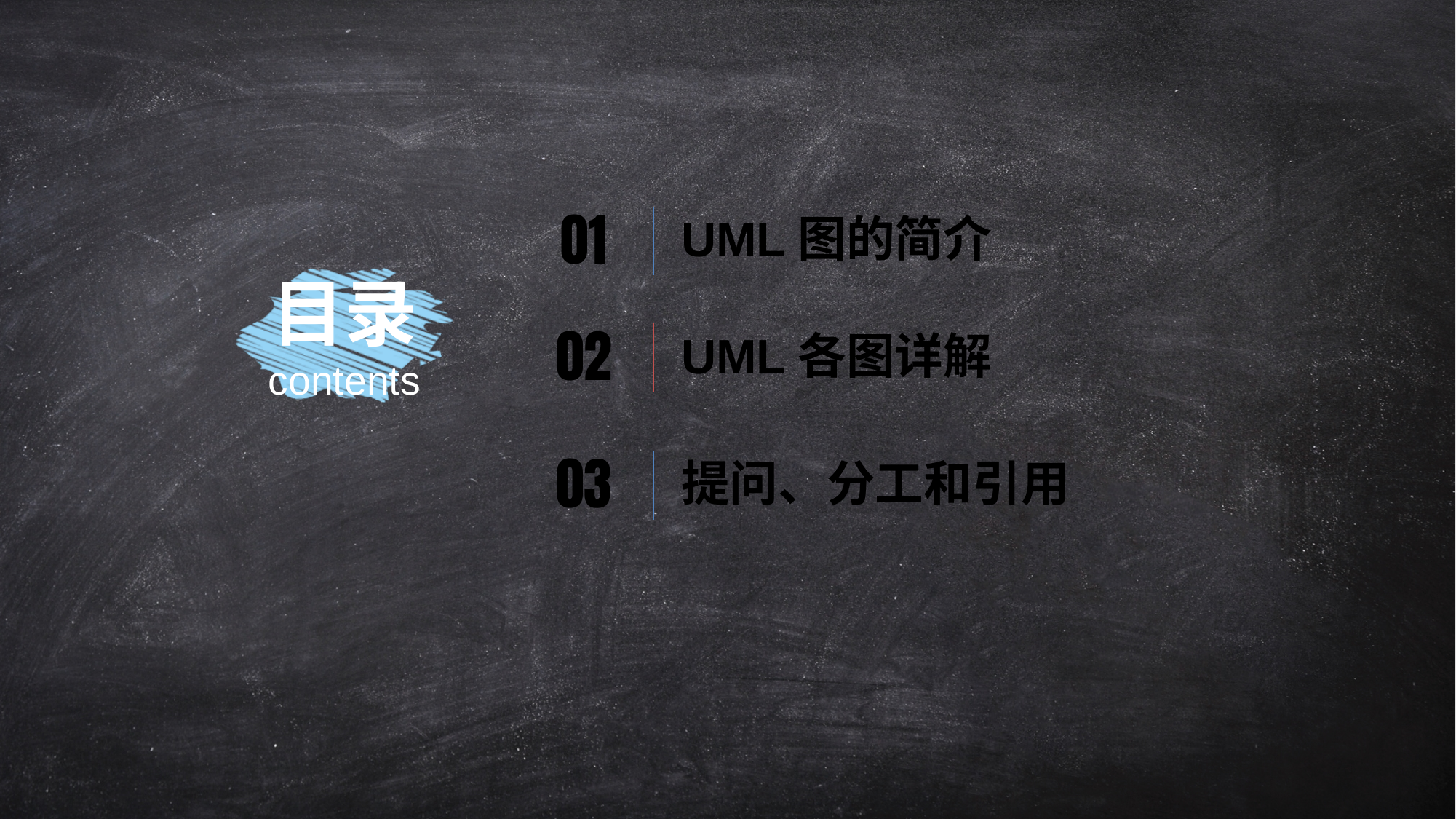

01
UML图的简介
目录
contents
02
UML各图详解
03
提问、分工和引用